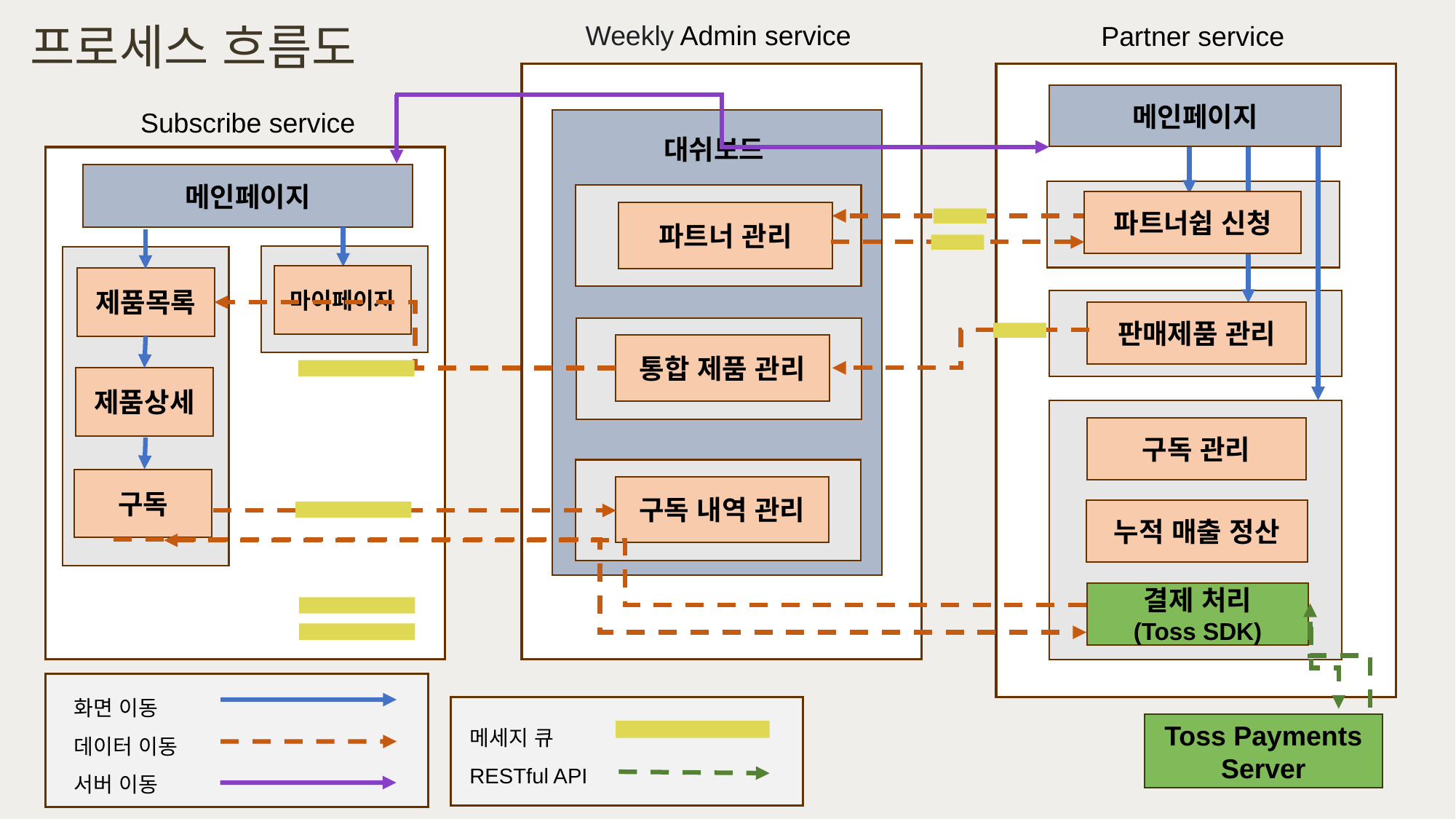

# 프로세스 흐름도
Weekly Admin service
Partner service

메인페이지
Subscribe service

대쉬보드

메인페이지

파트너쉽 신청
파트너 관리

마이페이지
제품목록

판매제품 관리

통합 제품 관리

제품상세

구독 관리

구독
구독 내역 관리
누적 매출 정산

결제 처리
(Toss SDK)

화면 이동
데이터 이동
서버 이동

메세지 큐
RESTful API

Toss Payments Server